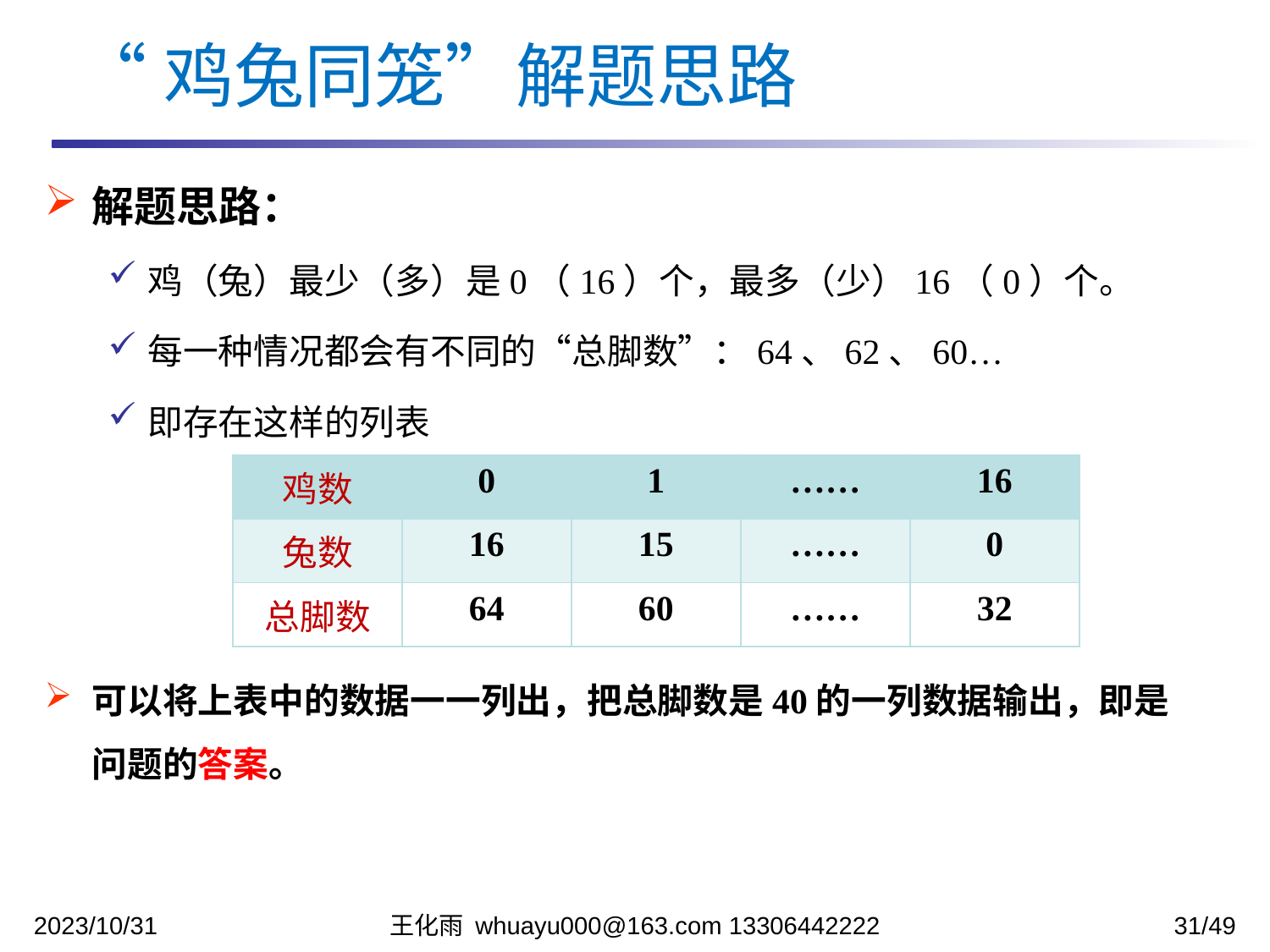

“鸡兔同笼”解题思路
解题思路：
鸡（兔）最少（多）是0（16）个，最多（少）16（0）个。
每一种情况都会有不同的“总脚数”：64、62、60…
即存在这样的列表

可以将上表中的数据一一列出，把总脚数是40的一列数据输出，即是问题的答案。
| 鸡数 | 0 | 1 | …… | 16 |
| --- | --- | --- | --- | --- |
| 兔数 | 16 | 15 | …… | 0 |
| 总脚数 | 64 | 60 | …… | 32 |
2023/10/31
王化雨 whuayu000@163.com 13306442222
31/49